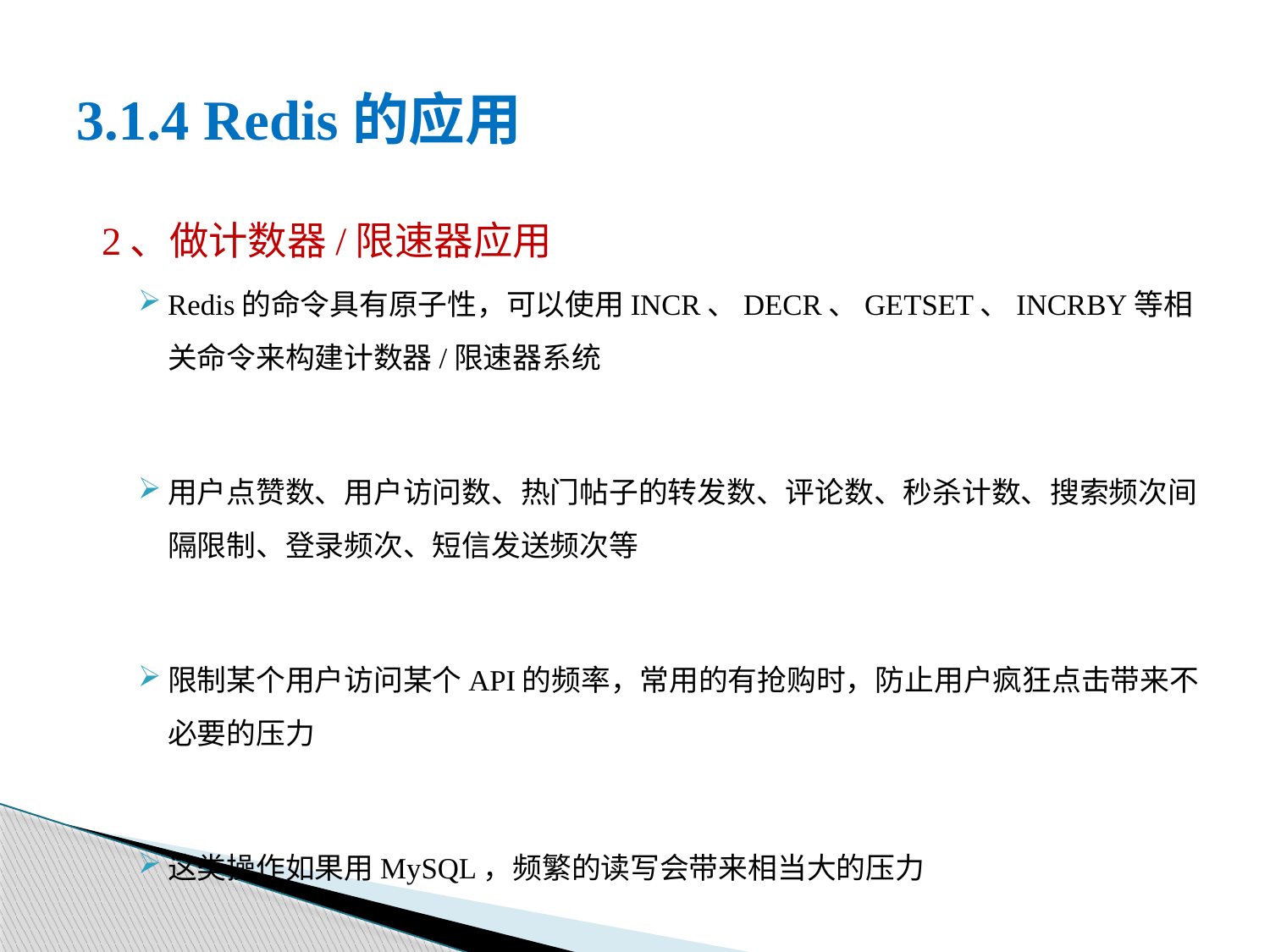

# 3.1.4 Redis的应用
2、做计数器/限速器应用
Redis的命令具有原子性，可以使用INCR、DECR、GETSET、INCRBY等相关命令来构建计数器/限速器系统

用户点赞数、用户访问数、热门帖子的转发数、评论数、秒杀计数、搜索频次间隔限制、登录频次、短信发送频次等

限制某个用户访问某个API的频率，常用的有抢购时，防止用户疯狂点击带来不必要的压力

这类操作如果用MySQL，频繁的读写会带来相当大的压力